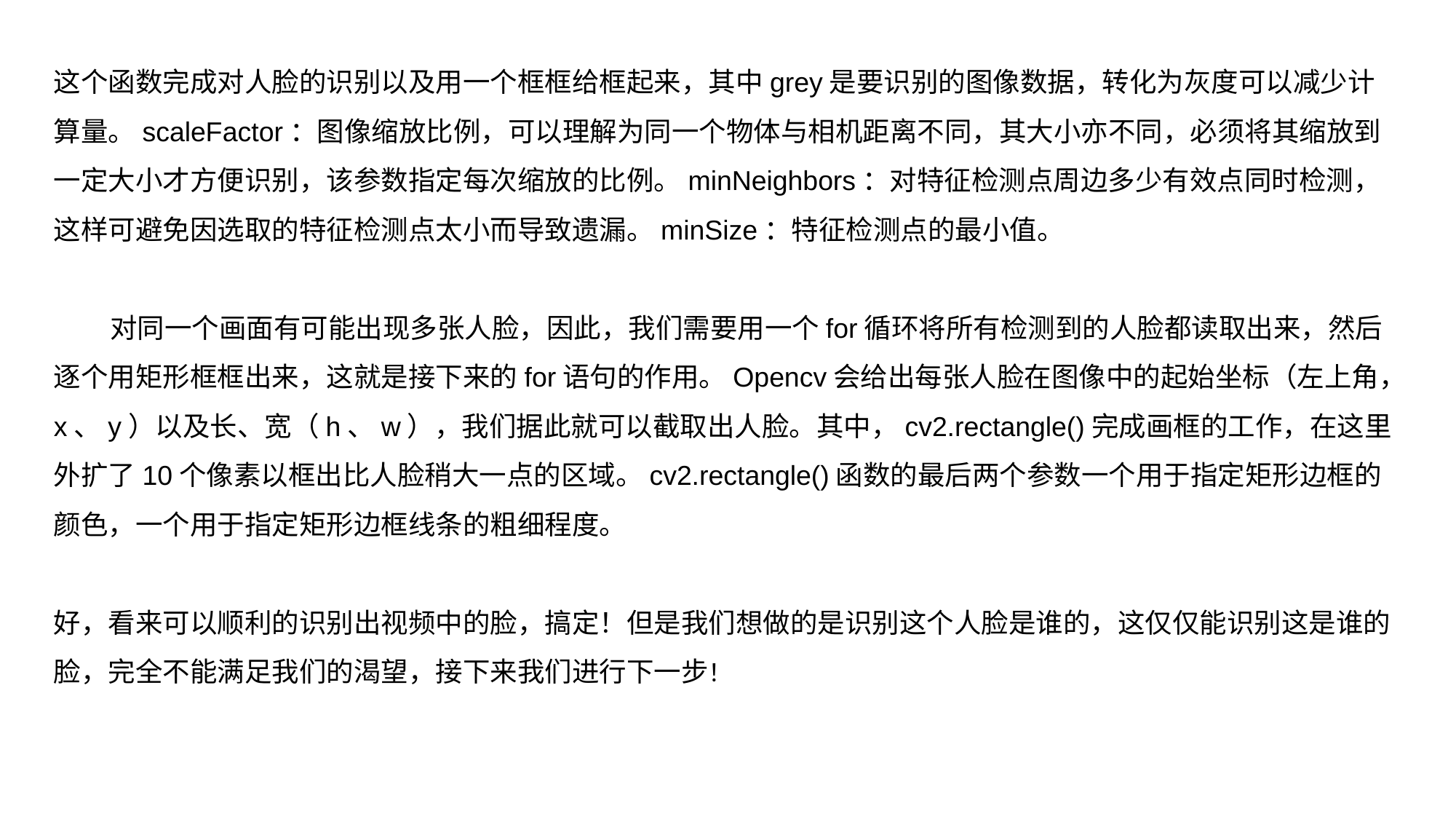

这个函数完成对人脸的识别以及用一个框框给框起来，其中grey是要识别的图像数据，转化为灰度可以减少计算量。scaleFactor：图像缩放比例，可以理解为同一个物体与相机距离不同，其大小亦不同，必须将其缩放到一定大小才方便识别，该参数指定每次缩放的比例。minNeighbors：对特征检测点周边多少有效点同时检测，这样可避免因选取的特征检测点太小而导致遗漏。minSize：特征检测点的最小值。

        对同一个画面有可能出现多张人脸，因此，我们需要用一个for循环将所有检测到的人脸都读取出来，然后逐个用矩形框框出来，这就是接下来的for语句的作用。Opencv会给出每张人脸在图像中的起始坐标（左上角，x、y）以及长、宽（h、w），我们据此就可以截取出人脸。其中，cv2.rectangle()完成画框的工作，在这里外扩了10个像素以框出比人脸稍大一点的区域。cv2.rectangle()函数的最后两个参数一个用于指定矩形边框的颜色，一个用于指定矩形边框线条的粗细程度。

好，看来可以顺利的识别出视频中的脸，搞定！但是我们想做的是识别这个人脸是谁的，这仅仅能识别这是谁的脸，完全不能满足我们的渴望，接下来我们进行下一步！